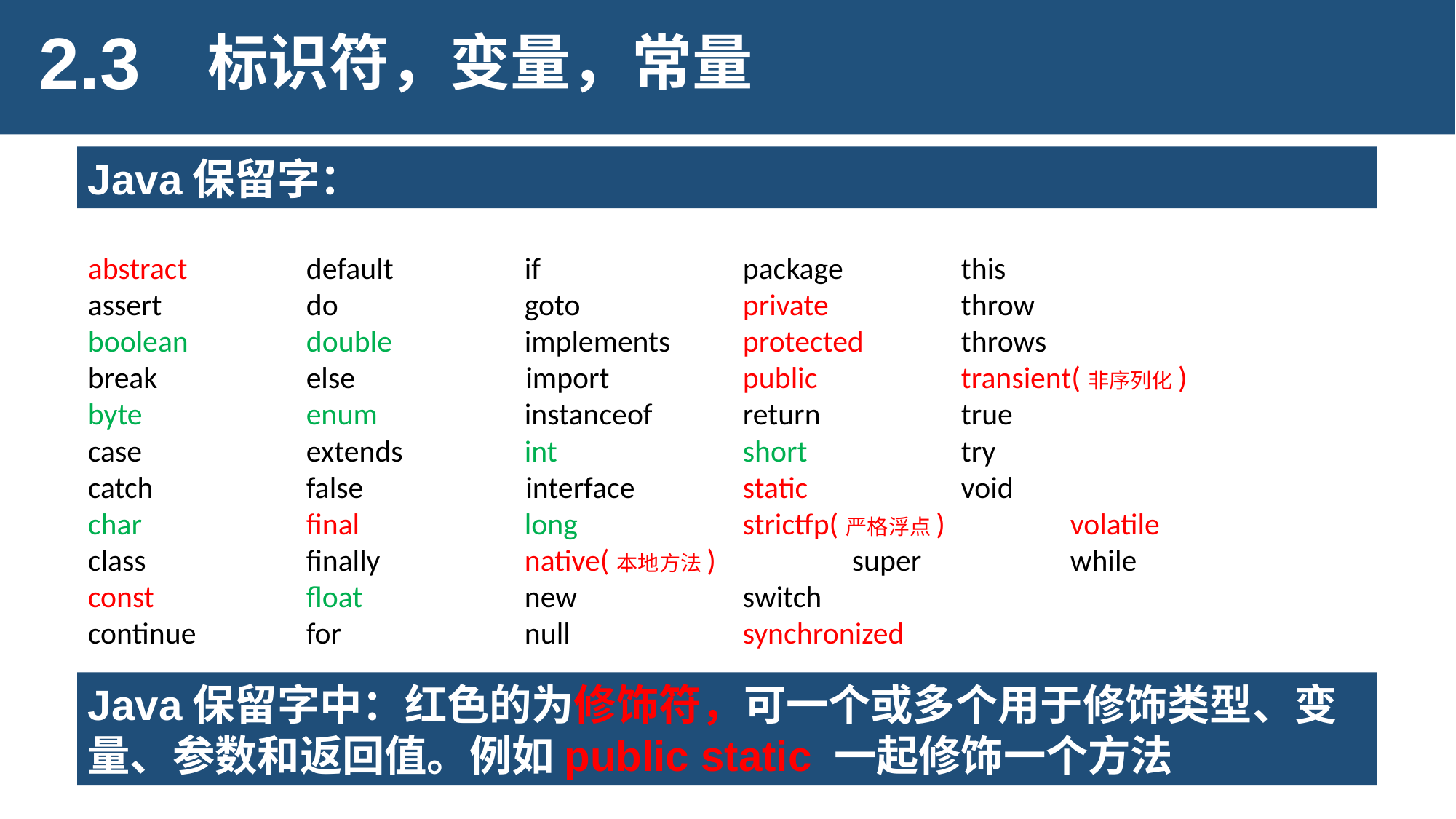

2.3
标识符，变量，常量
Java保留字：
abstract	        	default 		if	        	package	       	this
assert       	do                      	goto            	private         	throw
boolean	        	double             	implements	protected 	throws
break 	        	else	                import	        	public	        	transient(非序列化)
byte	        	enum		instanceof	return        	true
case	        	extends		int	        	short	        	try
catch	        	false	                interface       	static	        	void
char	        	final                   	long            	strictfp(严格浮点)   	volatile
class                 	finally		native(本地方法)     	super	        	while
const	        	float	               	new     		switch
continue	        	for                     	null 	        	synchronized
Java保留字中：红色的为修饰符，可一个或多个用于修饰类型、变量、参数和返回值。例如public static 一起修饰一个方法